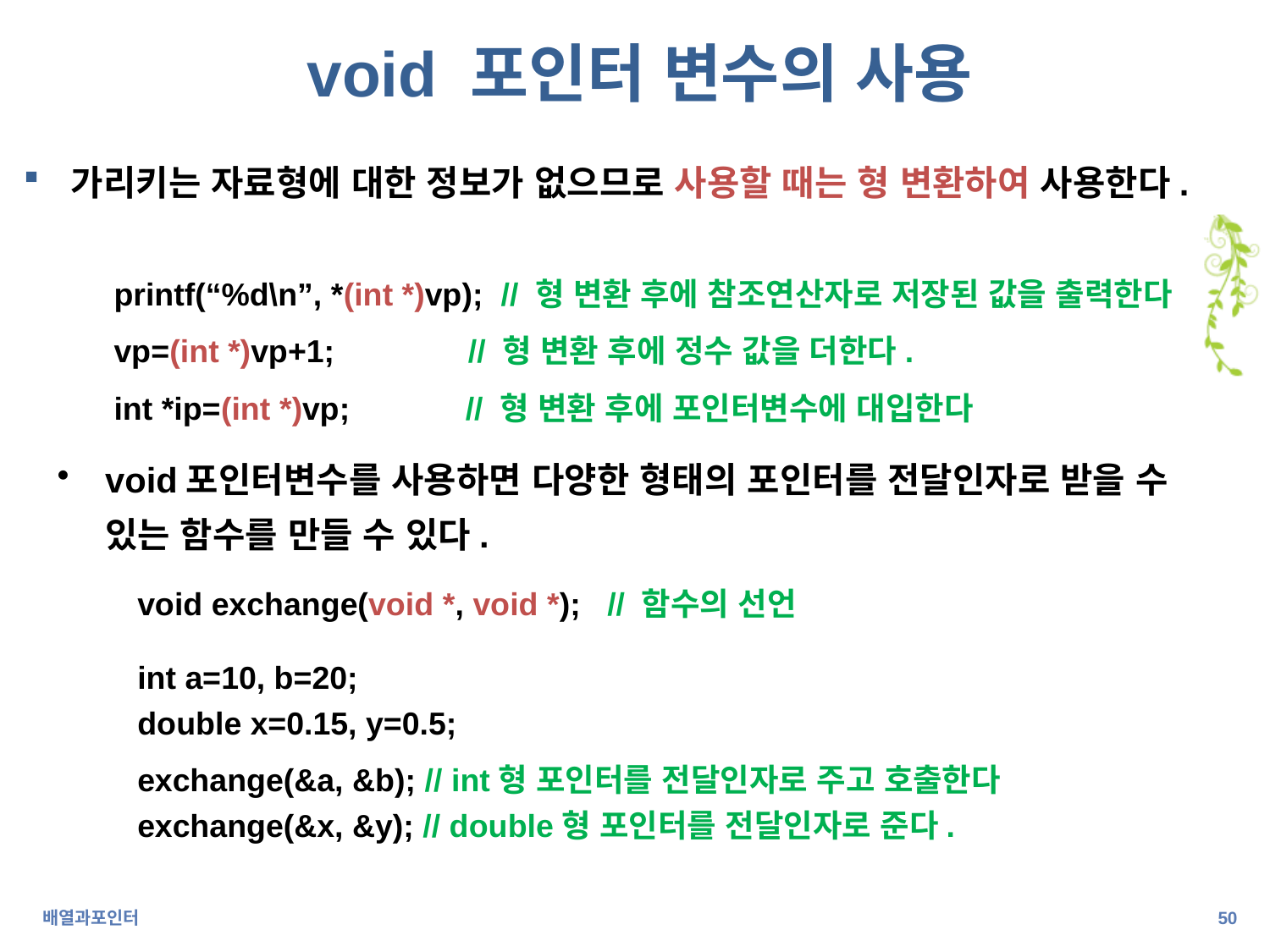

# void 포인터 변수의 사용
가리키는 자료형에 대한 정보가 없으므로 사용할 때는 형 변환하여 사용한다.
printf(“%d\n”, *(int *)vp);  // 형 변환 후에 참조연산자로 저장된 값을 출력한다
vp=(int *)vp+1;               // 형 변환 후에 정수 값을 더한다.
int *ip=(int *)vp;             // 형 변환 후에 포인터변수에 대입한다
void포인터변수를 사용하면 다양한 형태의 포인터를 전달인자로 받을 수 있는 함수를 만들 수 있다.
void exchange(void *, void *);   // 함수의 선언
int a=10, b=20;
double x=0.15, y=0.5;
exchange(&a, &b); // int형 포인터를 전달인자로 주고 호출한다
exchange(&x, &y); // double형 포인터를 전달인자로 준다.

배열과포인터
50